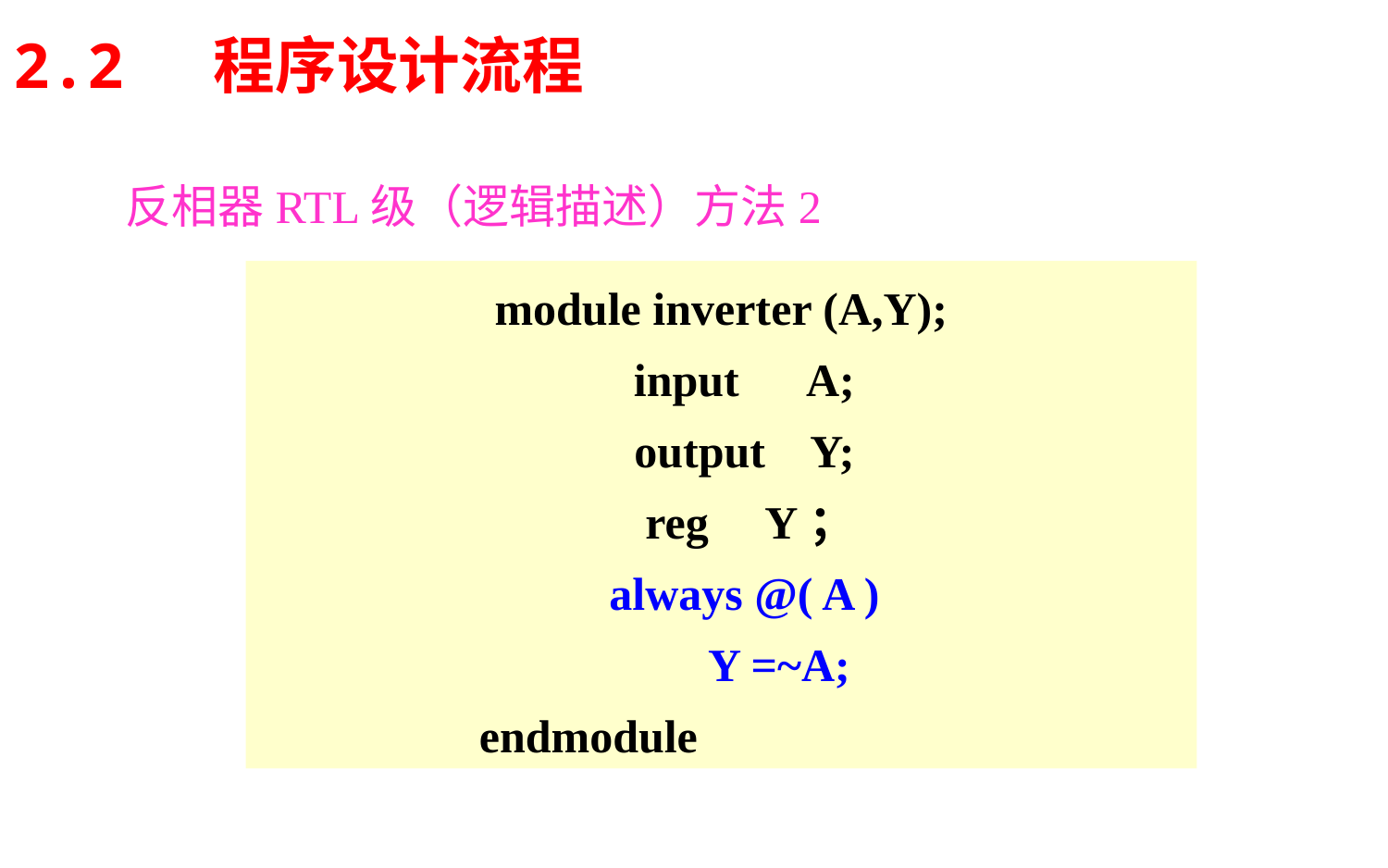

2.2  程序设计流程
反相器RTL级（逻辑描述）方法2
module inverter (A,Y);
    input      A;
    output    Y;
     reg     Y；
    always @( A )
          Y =~A;
                   endmodule